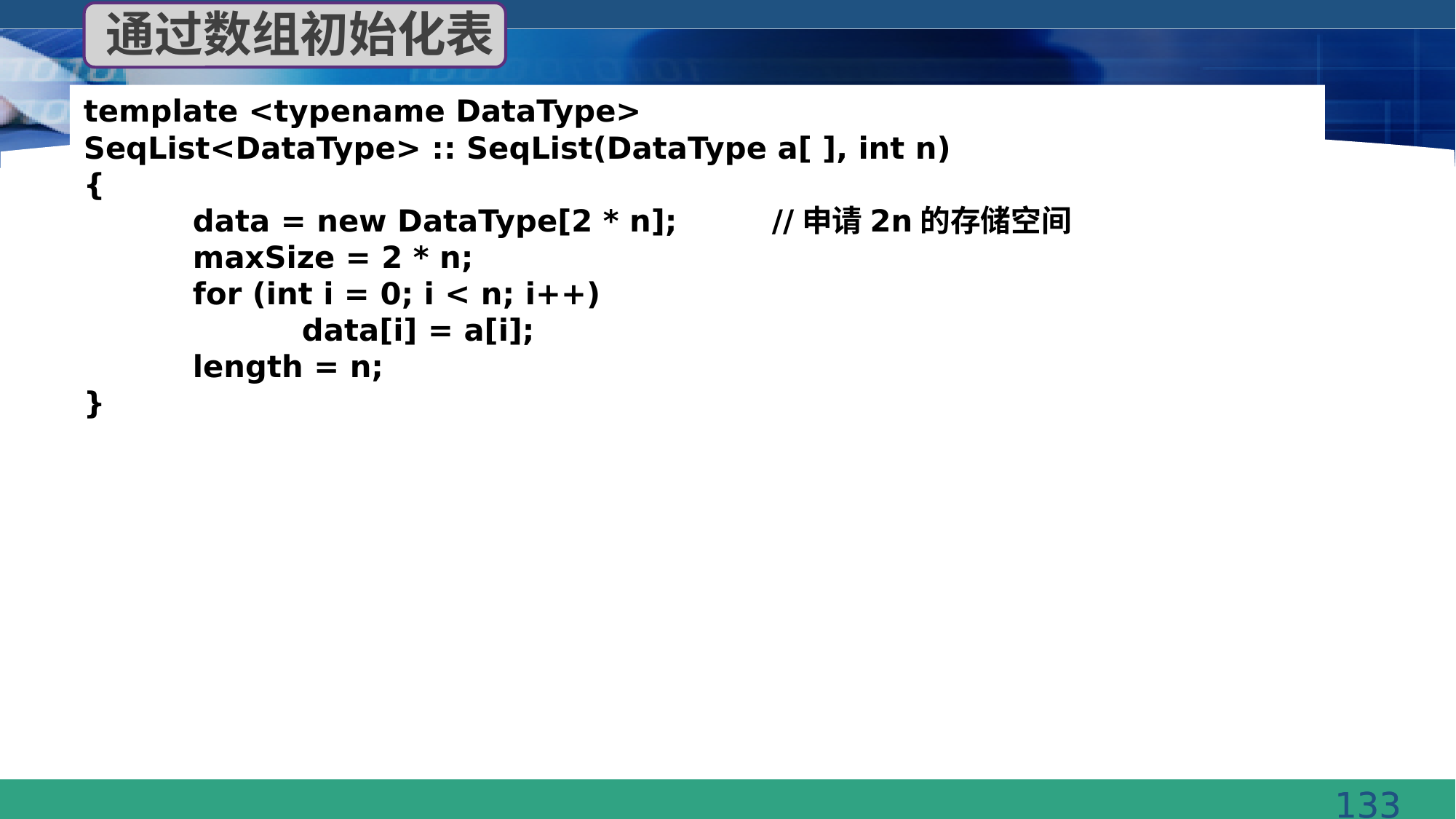

通过数组初始化表

template <typename DataType>
SeqList<DataType> :: SeqList(DataType a[ ], int n)
{
	data = new DataType[2 * n];         //申请2n的存储空间
	maxSize = 2 * n;
  	for (int i = 0; i < n; i++)
		data[i] = a[i];
	length = n;
}